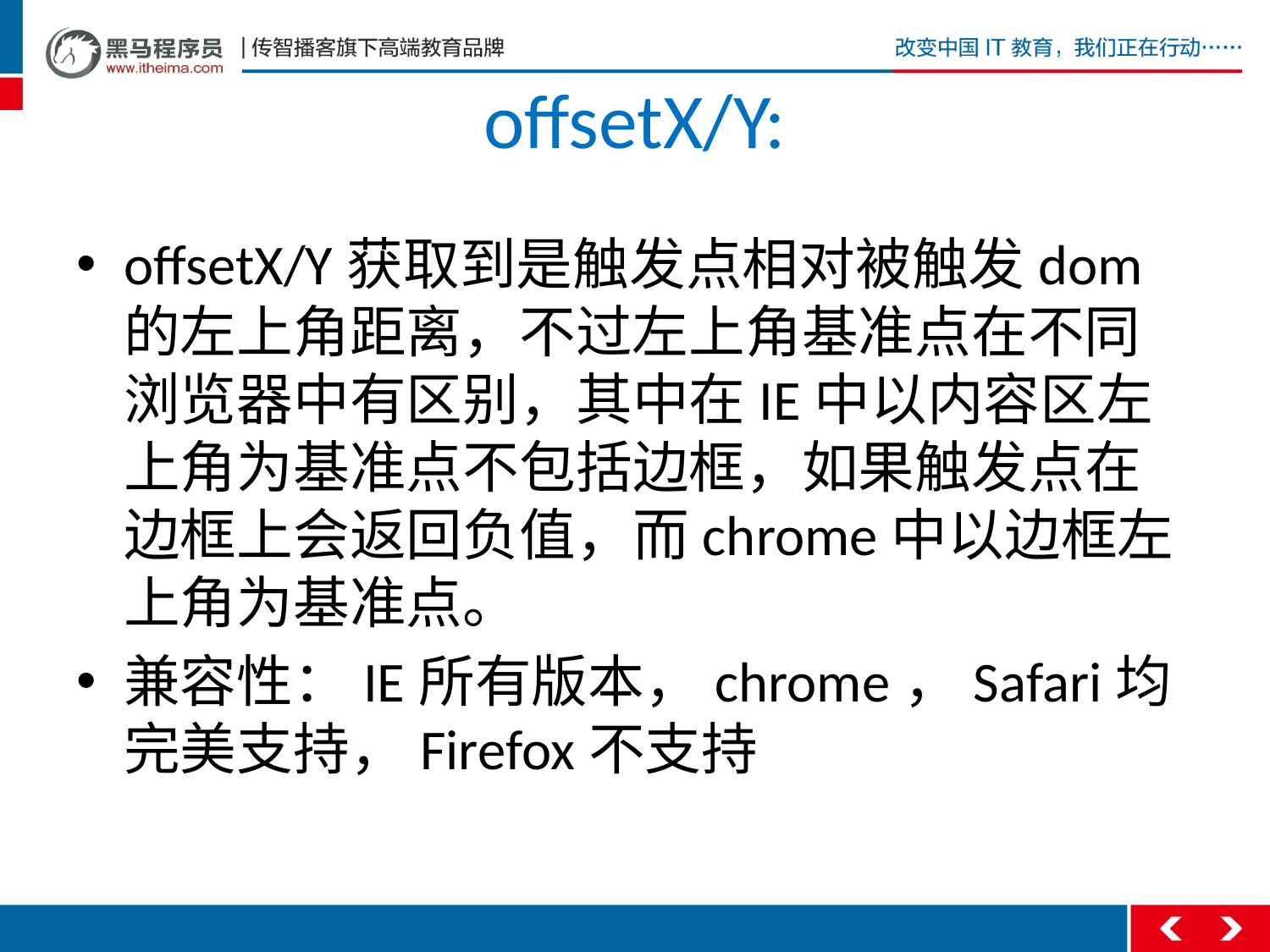

# offsetX/Y:
offsetX/Y获取到是触发点相对被触发dom的左上角距离，不过左上角基准点在不同浏览器中有区别，其中在IE中以内容区左上角为基准点不包括边框，如果触发点在边框上会返回负值，而chrome中以边框左上角为基准点。
兼容性：IE所有版本，chrome，Safari均完美支持，Firefox不支持